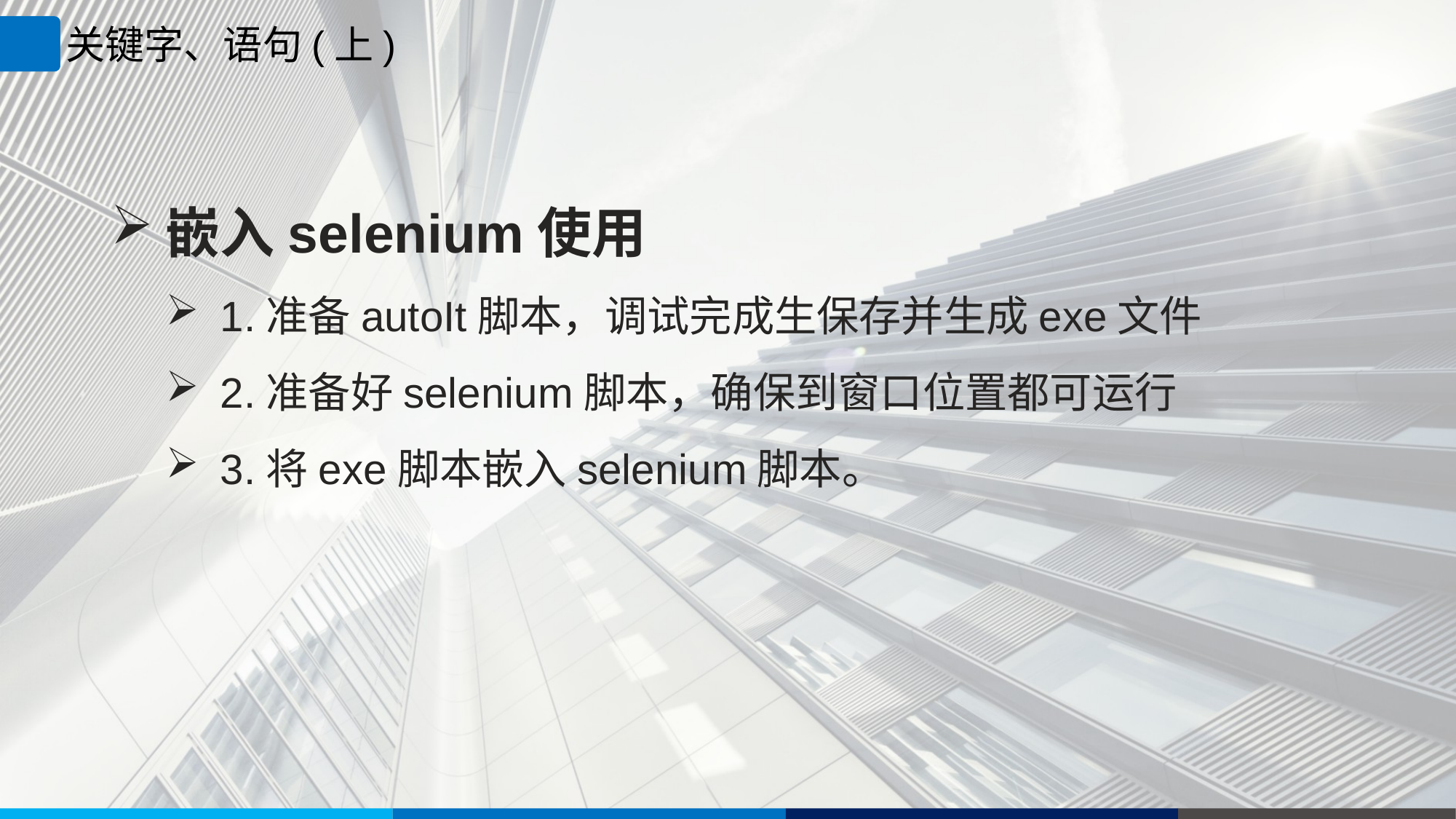

关键字、语句(上)

嵌入selenium使用
1.准备autoIt脚本，调试完成生保存并生成exe文件
2.准备好selenium脚本，确保到窗口位置都可运行
3.将exe脚本嵌入selenium脚本。